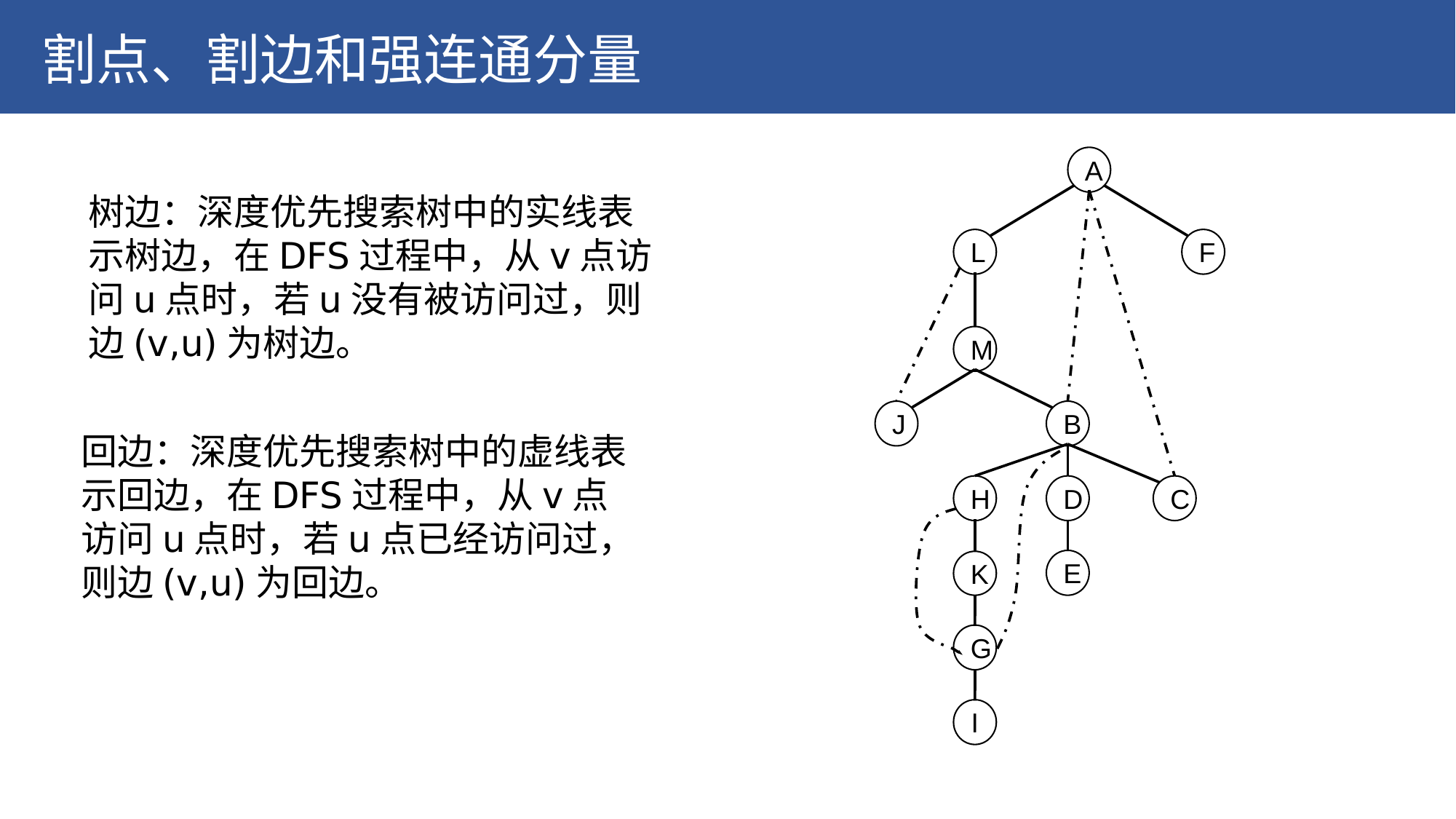

割点、割边和强连通分量
A
L
F
M
J
B

H
D
C

E
K
G
I
树边：深度优先搜索树中的实线表示树边，在DFS过程中，从v点访问u点时，若u没有被访问过，则边(v,u)为树边。
回边：深度优先搜索树中的虚线表示回边，在DFS过程中，从v点访问u点时，若u点已经访问过，则边(v,u)为回边。